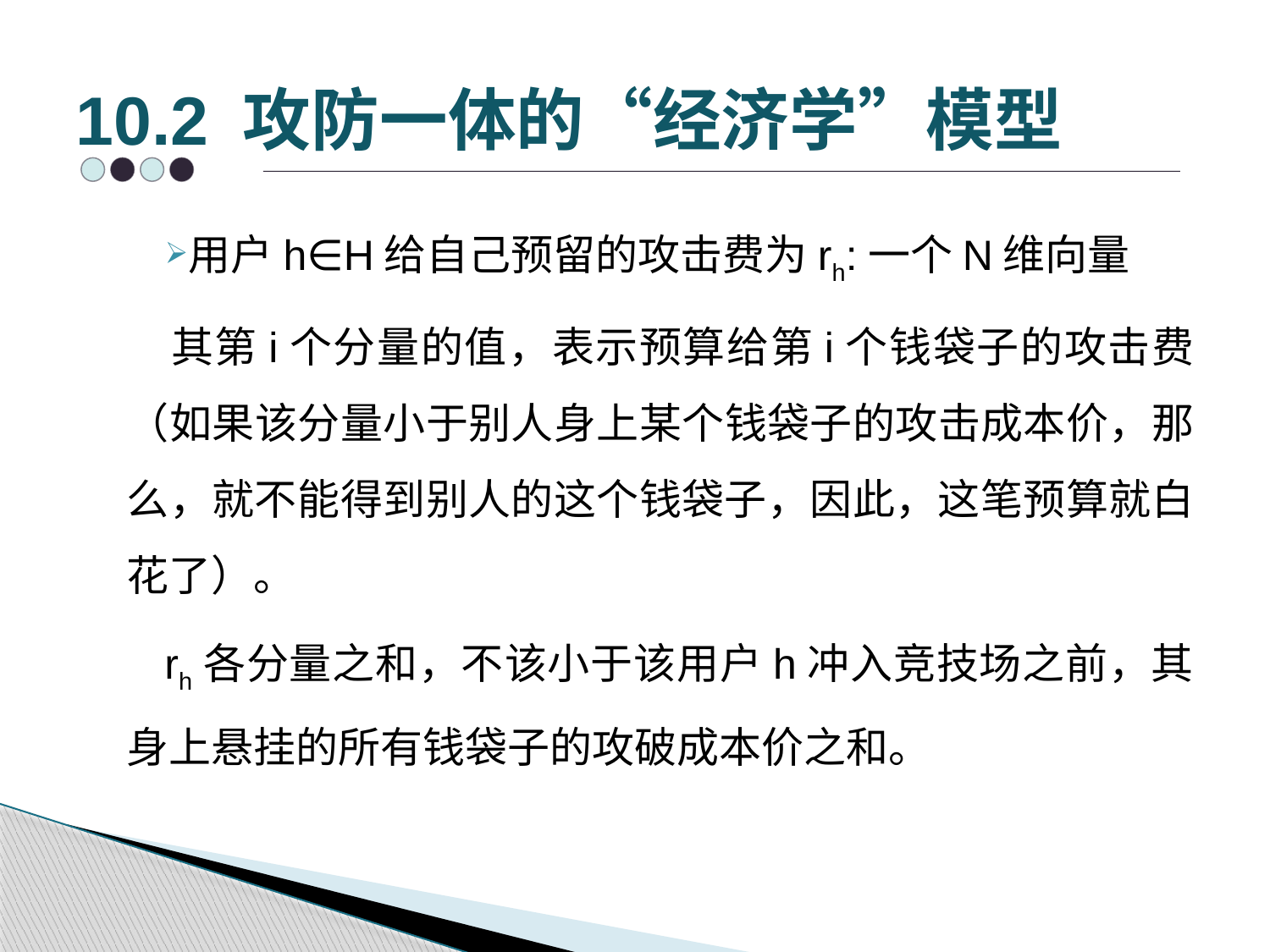

# 10.2 攻防一体的“经济学”模型

用户h∈H给自己预留的攻击费为rh:一个N维向量
   其第i个分量的值，表示预算给第i个钱袋子的攻击费（如果该分量小于别人身上某个钱袋子的攻击成本价，那么，就不能得到别人的这个钱袋子，因此，这笔预算就白花了）。
   rh各分量之和，不该小于该用户h冲入竞技场之前，其身上悬挂的所有钱袋子的攻破成本价之和。